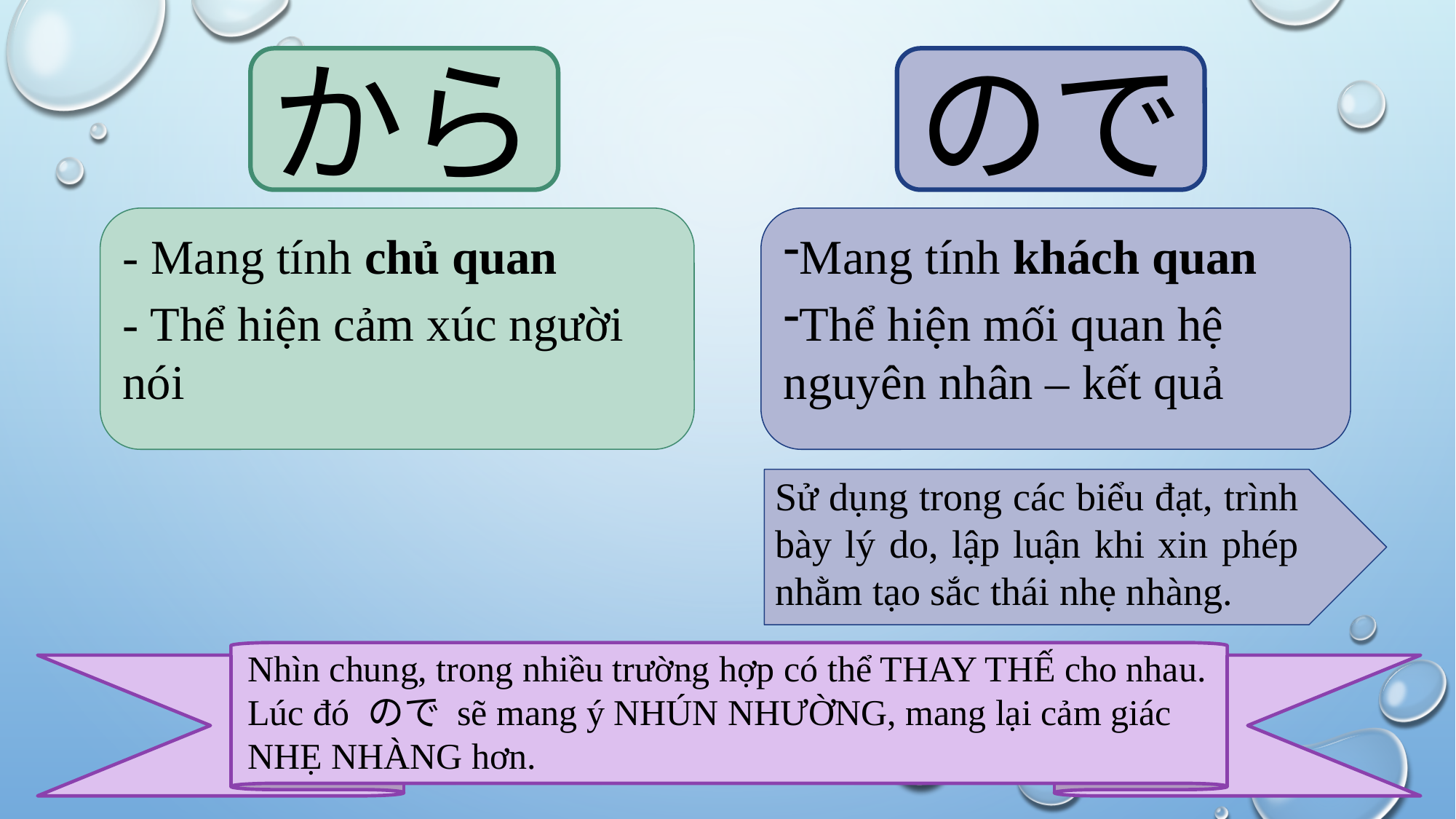

ので
から
Mang tính khách quan
Thể hiện mối quan hệ nguyên nhân – kết quả
- Mang tính chủ quan
- Thể hiện cảm xúc người nói
Sử dụng trong các biểu đạt, trình bày lý do, lập luận khi xin phép nhằm tạo sắc thái nhẹ nhàng.

Nhìn chung, trong nhiều trường hợp có thể THAY THẾ cho nhau. Lúc đó ので sẽ mang ý NHÚN NHƯỜNG, mang lại cảm giác NHẸ NHÀNG hơn.